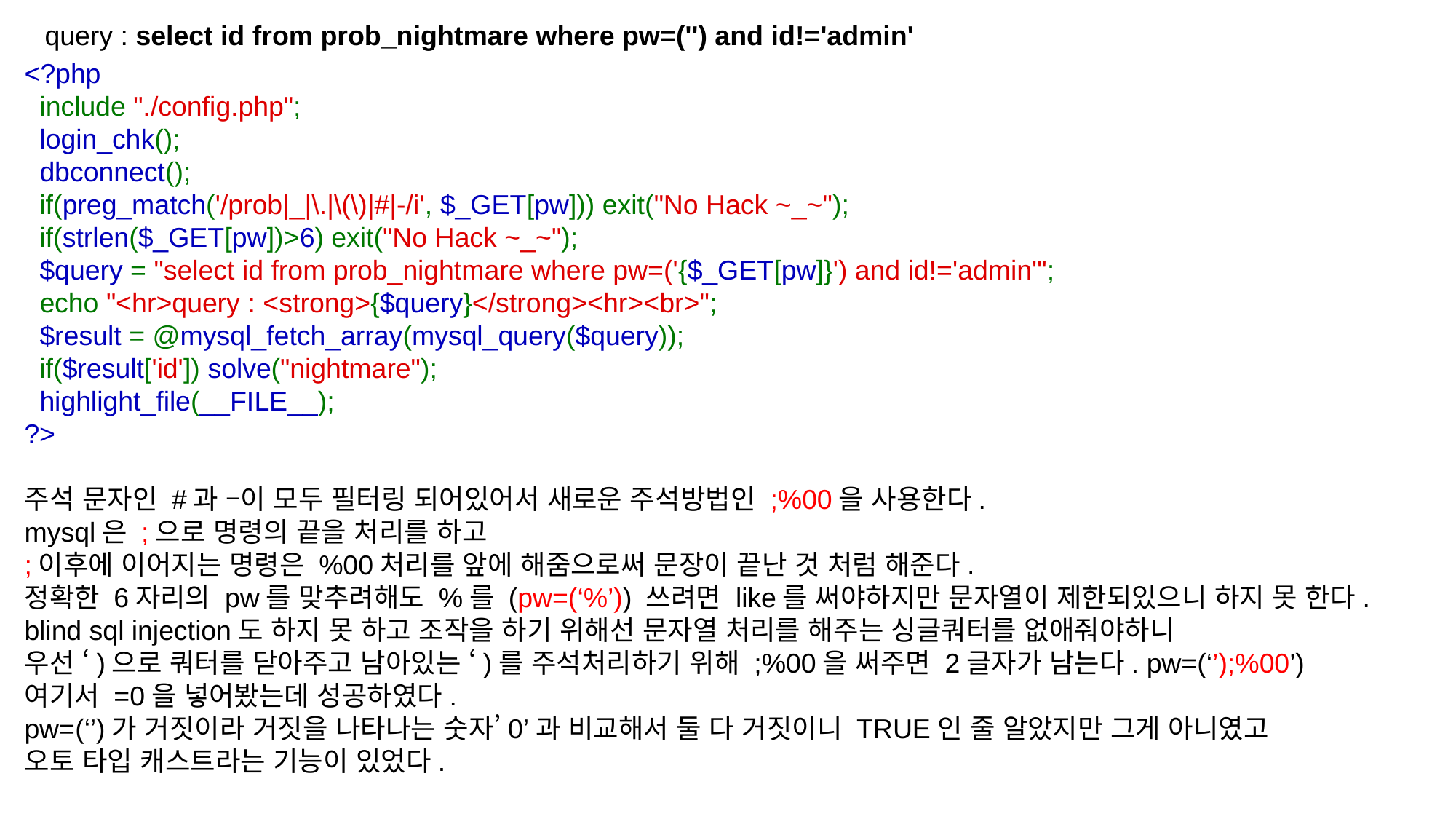

query : select id from prob_nightmare where pw=('') and id!='admin'
<?php 
  include "./config.php"; 
  login_chk(); 
  dbconnect(); 
  if(preg_match('/prob|_|\.|\(\)|#|-/i', $_GET[pw])) exit("No Hack ~_~"); 
  if(strlen($_GET[pw])>6) exit("No Hack ~_~"); 
  $query = "select id from prob_nightmare where pw=('{$_GET[pw]}') and id!='admin'"; 
  echo "<hr>query : <strong>{$query}</strong><hr><br>"; 
  $result = @mysql_fetch_array(mysql_query($query)); 
  if($result['id']) solve("nightmare"); 
  highlight_file(__FILE__); 
?>

주석 문자인 #과 –이 모두 필터링 되어있어서 새로운 주석방법인 ;%00을 사용한다.
mysql은 ;으로 명령의 끝을 처리를 하고
;이후에 이어지는 명령은 %00처리를 앞에 해줌으로써 문장이 끝난 것 처럼 해준다.
정확한 6자리의 pw를 맞추려해도 %를 (pw=(‘%’)) 쓰려면 like를 써야하지만 문자열이 제한되있으니 하지 못 한다.
blind sql injection도 하지 못 하고 조작을 하기 위해선 문자열 처리를 해주는 싱글쿼터를 없애줘야하니
우선 ‘)으로 쿼터를 닫아주고 남아있는 ‘)를 주석처리하기 위해 ;%00을 써주면 2글자가 남는다. pw=(‘’);%00’)
여기서 =0을 넣어봤는데 성공하였다.
pw=(‘’)가 거짓이라 거짓을 나타나는 숫자’0’과 비교해서 둘 다 거짓이니 TRUE인 줄 알았지만 그게 아니였고
오토 타입 캐스트라는 기능이 있었다.